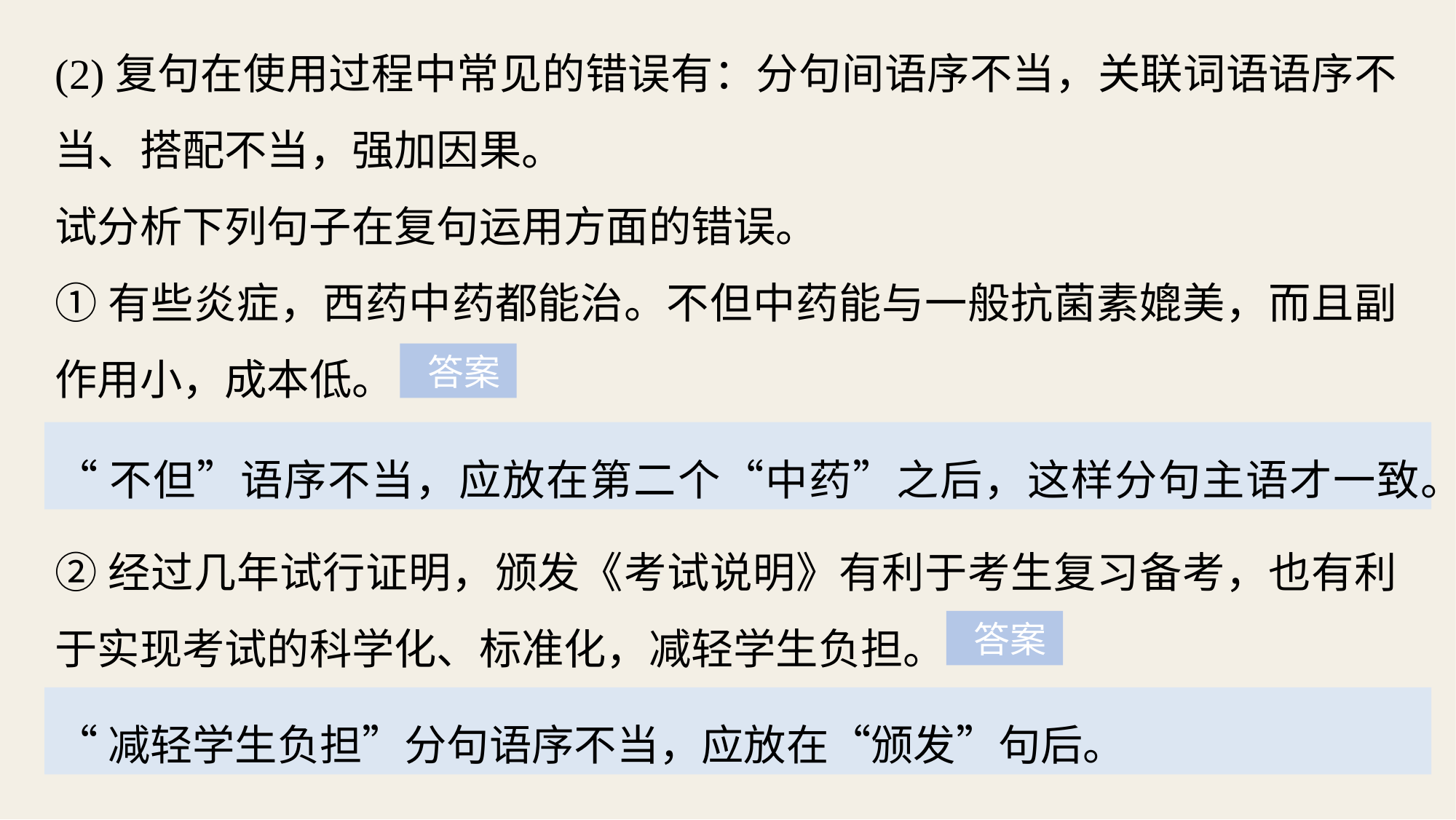

(2)复句在使用过程中常见的错误有：分句间语序不当，关联词语语序不当、搭配不当，强加因果。
试分析下列句子在复句运用方面的错误。
①有些炎症，西药中药都能治。不但中药能与一般抗菌素媲美，而且副作用小，成本低。
 答案
“不但”语序不当，应放在第二个“中药”之后，这样分句主语才一致。
②经过几年试行证明，颁发《考试说明》有利于考生复习备考，也有利于实现考试的科学化、标准化，减轻学生负担。
 答案
“减轻学生负担”分句语序不当，应放在“颁发”句后。